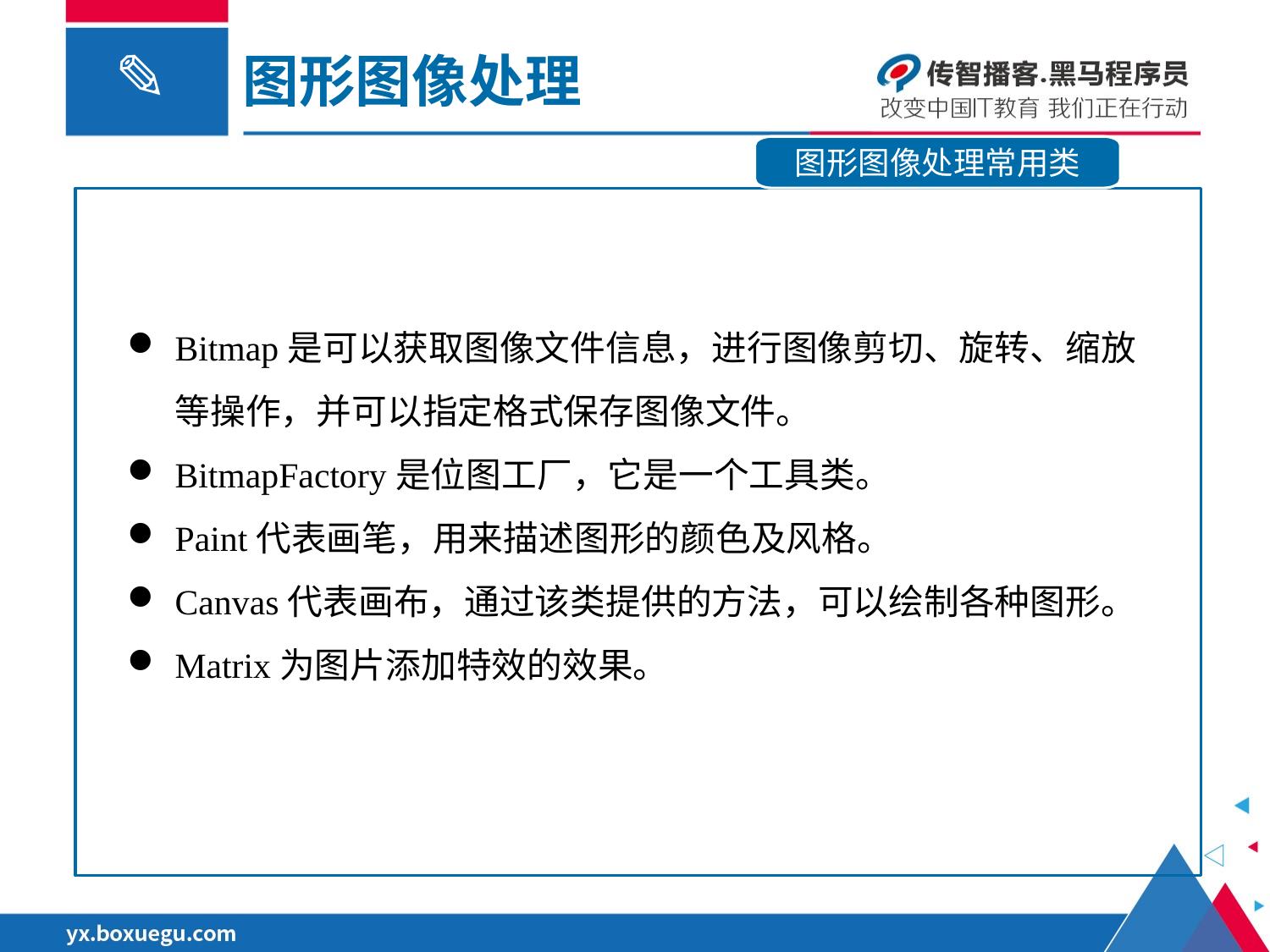

图形图像处理
图形图像处理常用类

Bitmap是可以获取图像文件信息，进行图像剪切、旋转、缩放等操作，并可以指定格式保存图像文件。
BitmapFactory是位图工厂，它是一个工具类。
Paint代表画笔，用来描述图形的颜色及风格。
Canvas代表画布，通过该类提供的方法，可以绘制各种图形。
Matrix为图片添加特效的效果。